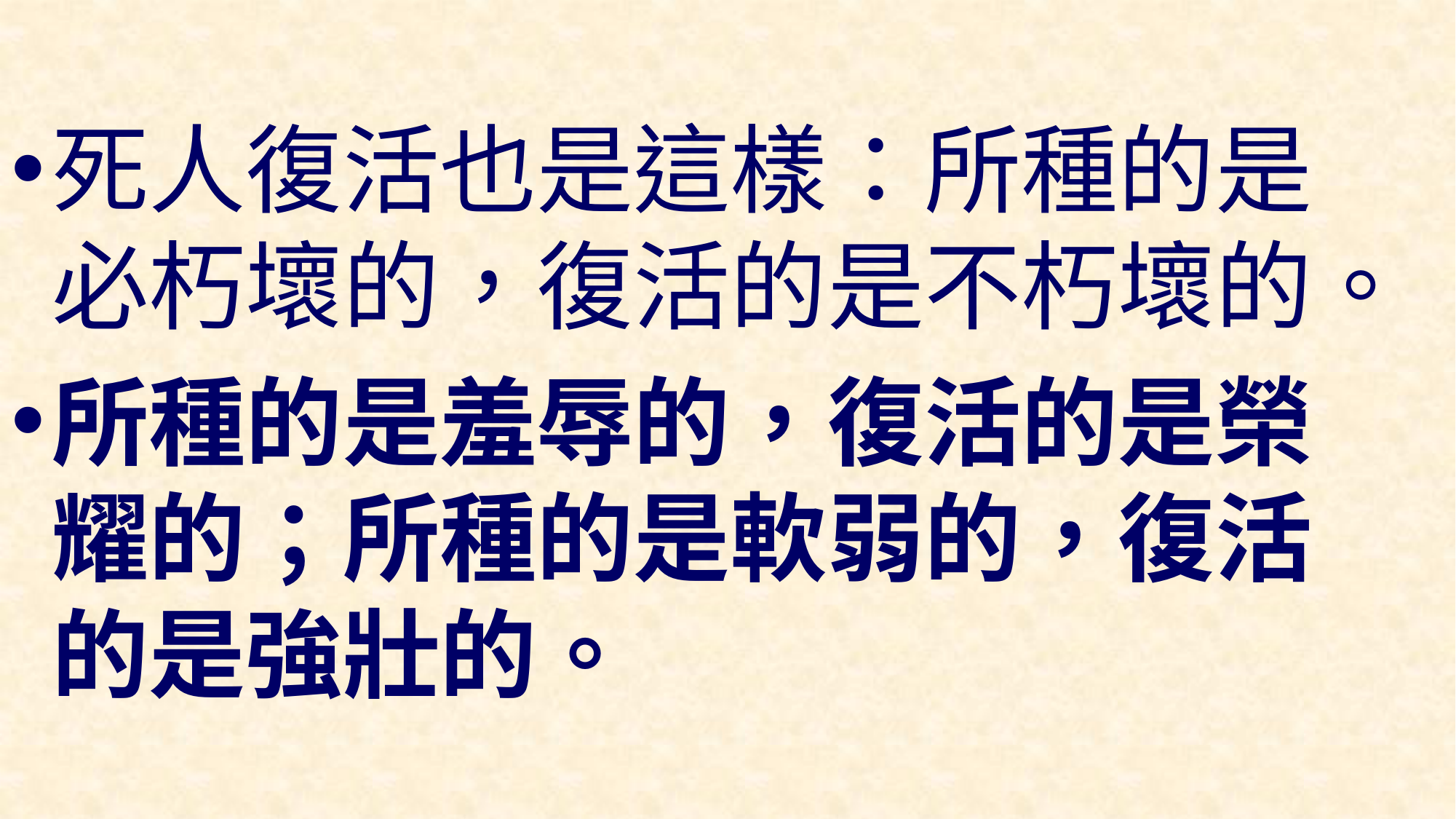

死人復活也是這樣：所種的是必朽壞的，復活的是不朽壞的。
所種的是羞辱的，復活的是榮耀的；所種的是軟弱的，復活的是強壯的。